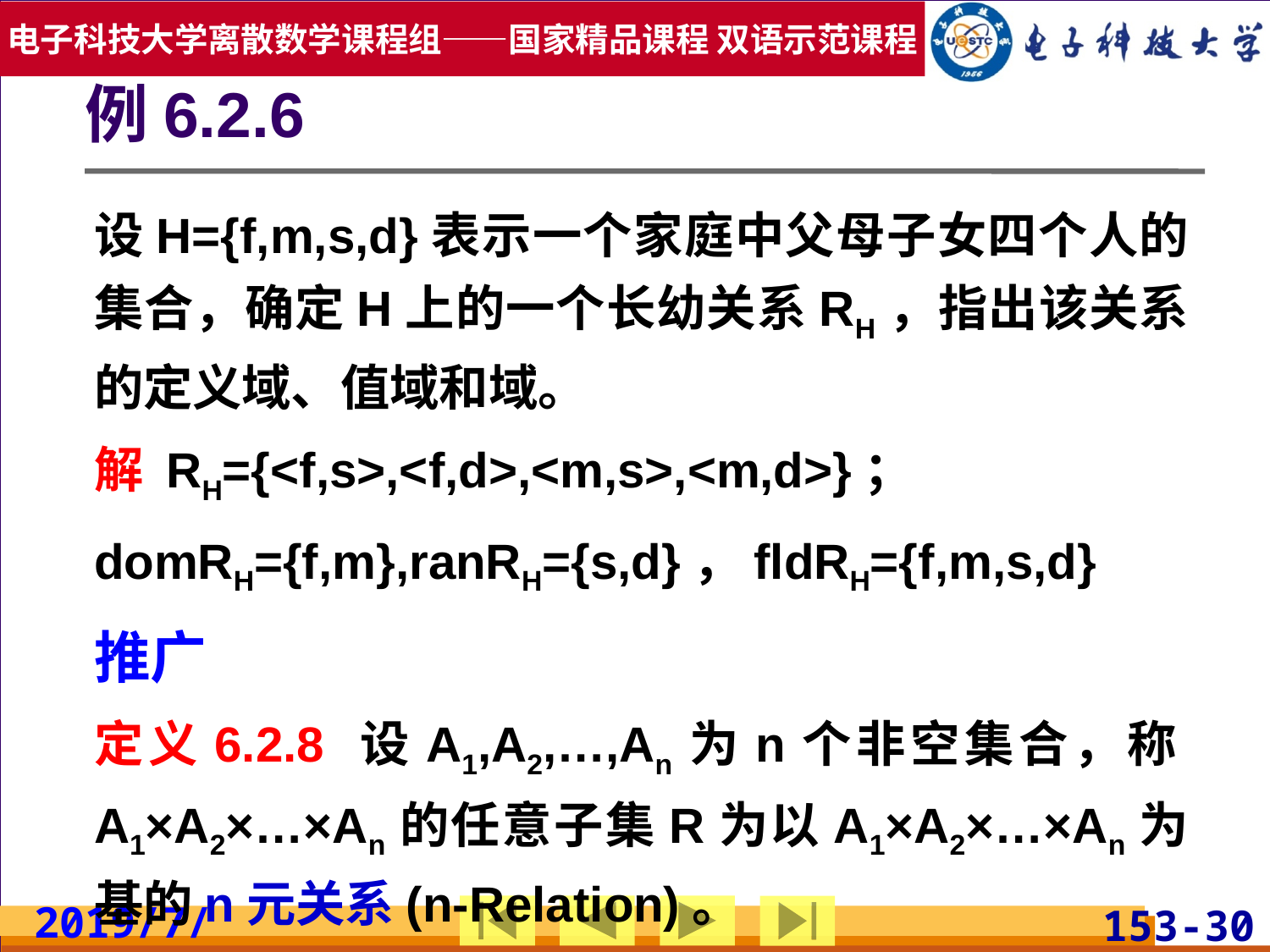

# 例6.2.6
设H={f,m,s,d}表示一个家庭中父母子女四个人的集合，确定H上的一个长幼关系RH，指出该关系的定义域、值域和域。
解 RH={<f,s>,<f,d>,<m,s>,<m,d>}；
domRH={f,m},ranRH={s,d}，fldRH={f,m,s,d}
推广
定义6.2.8 设A1,A2,…,An为n个非空集合，称A1×A2×…×An的任意子集R为以A1×A2×…×An为基的n元关系(n-Relation)。
2019/7/3